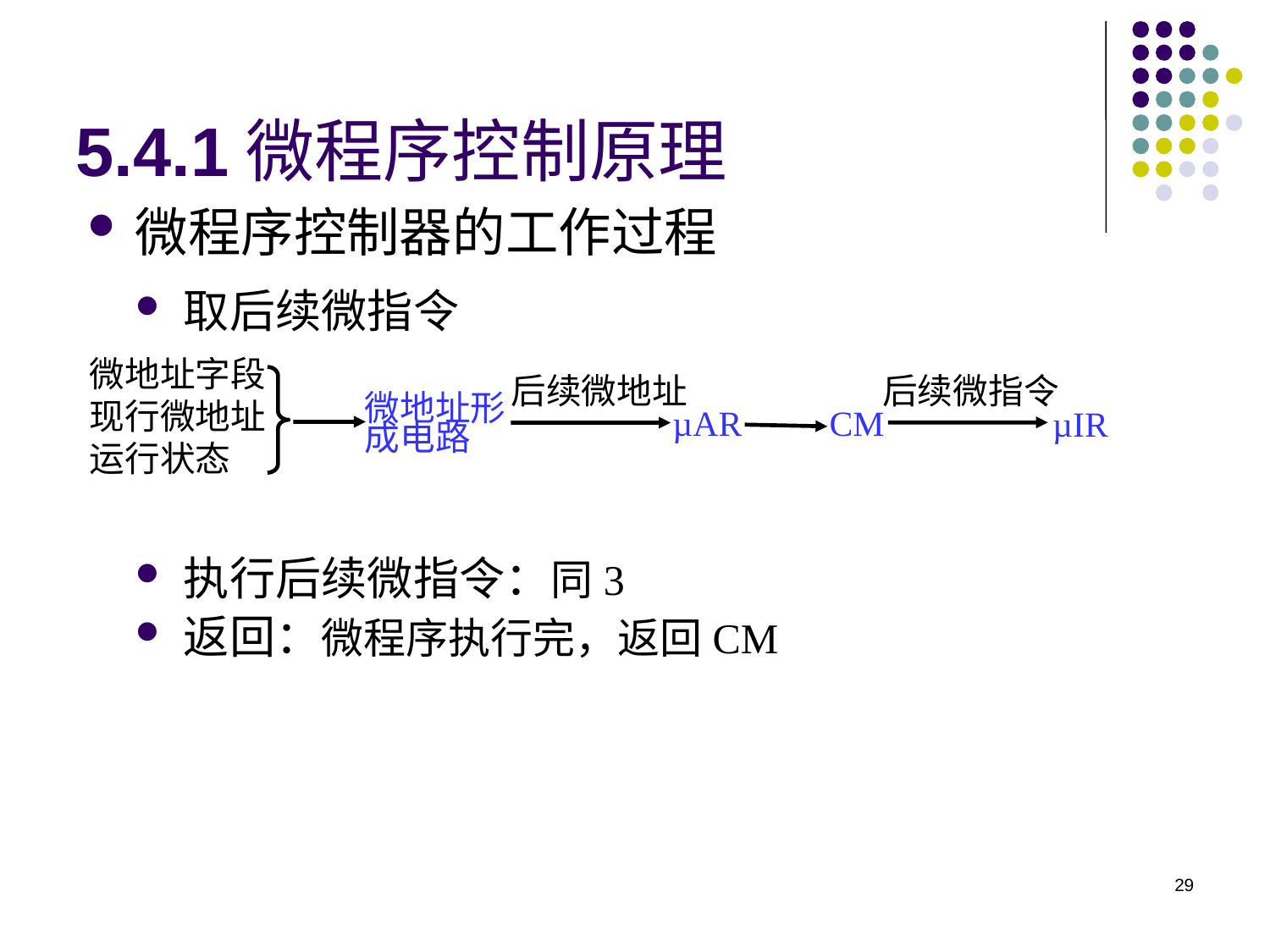

5.4.1微程序控制原理
微程序控制器的工作过程
取后续微指令
执行后续微指令：同3
返回：微程序执行完，返回CM

微地址字段
后续微地址
后续微指令

微地址形成电路
µAR
CM
现行微地址
µIR

运行状态
29